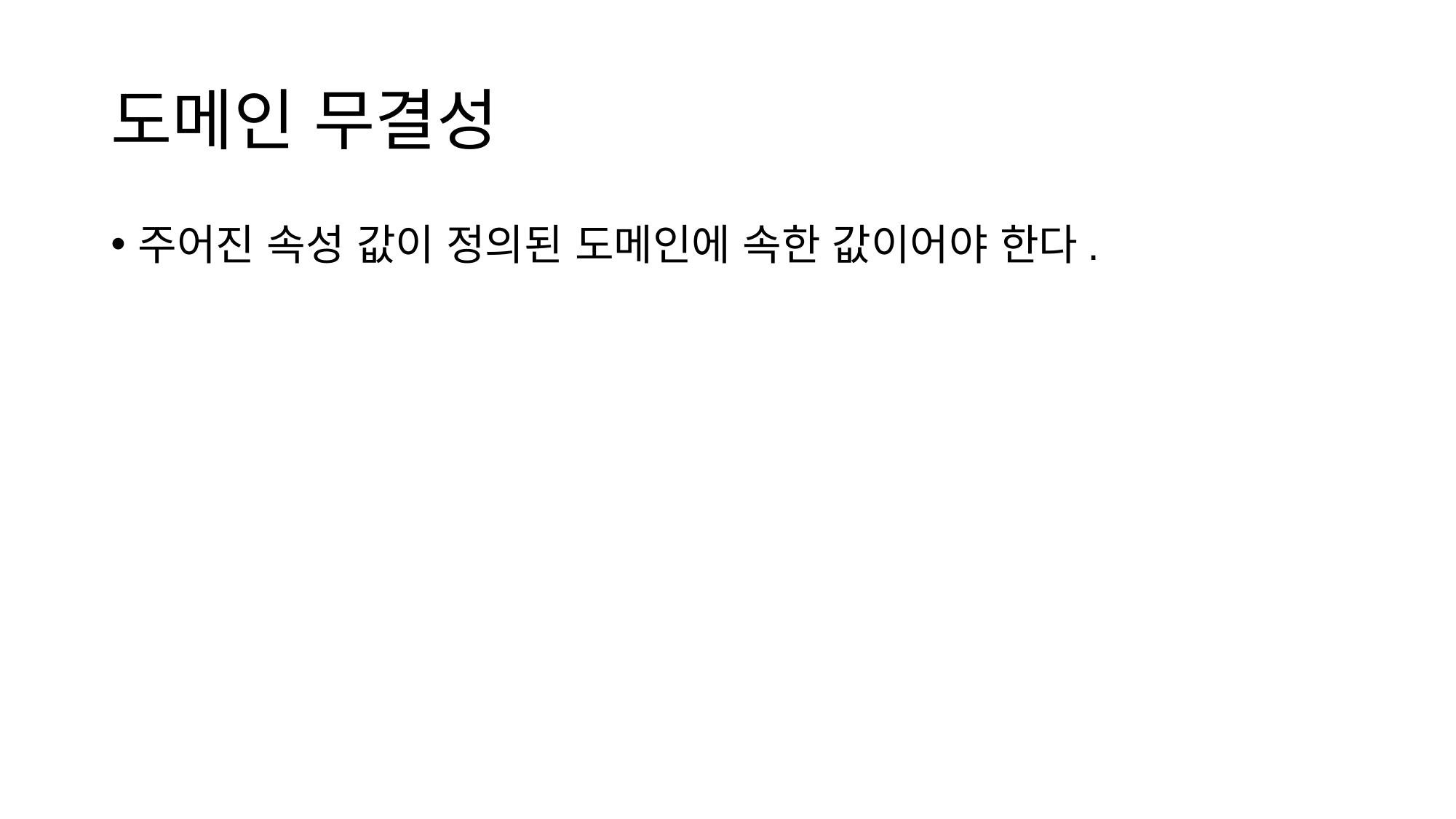

# 도메인 무결성
주어진 속성 값이 정의된 도메인에 속한 값이어야 한다.